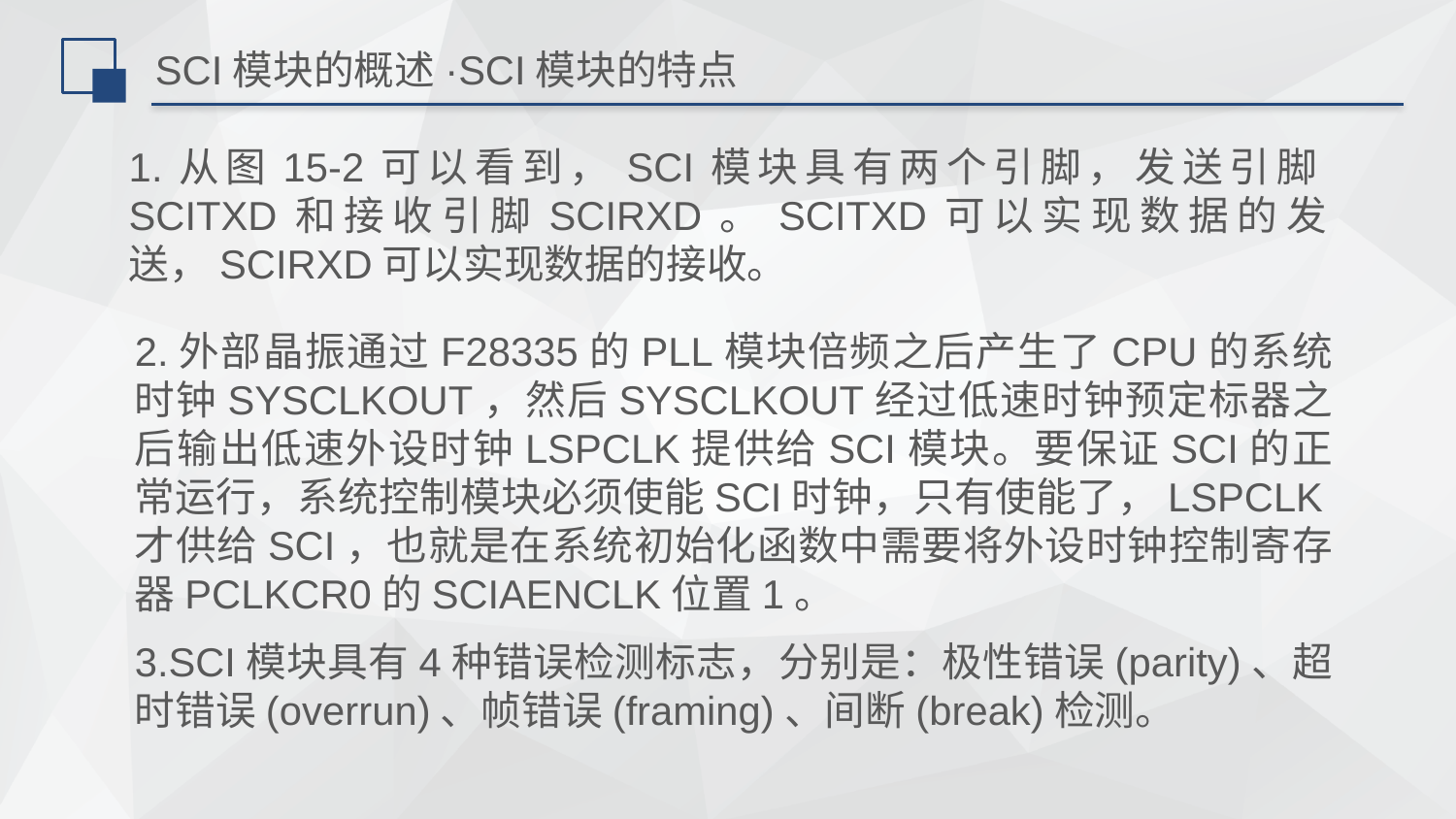

# SCI模块的概述·SCI模块的特点
1.从图15-2可以看到，SCI模块具有两个引脚，发送引脚SCITXD和接收引脚SCIRXD。SCITXD可以实现数据的发送，SCIRXD可以实现数据的接收。
2.外部晶振通过F28335的PLL模块倍频之后产生了CPU的系统时钟SYSCLKOUT，然后SYSCLKOUT经过低速时钟预定标器之后输出低速外设时钟LSPCLK提供给SCI模块。要保证SCI的正常运行，系统控制模块必须使能SCI时钟，只有使能了，LSPCLK才供给SCI，也就是在系统初始化函数中需要将外设时钟控制寄存器PCLKCR0的SCIAENCLK位置1。
3.SCI模块具有4种错误检测标志，分别是：极性错误(parity)、超时错误(overrun)、帧错误(framing)、间断(break)检测。